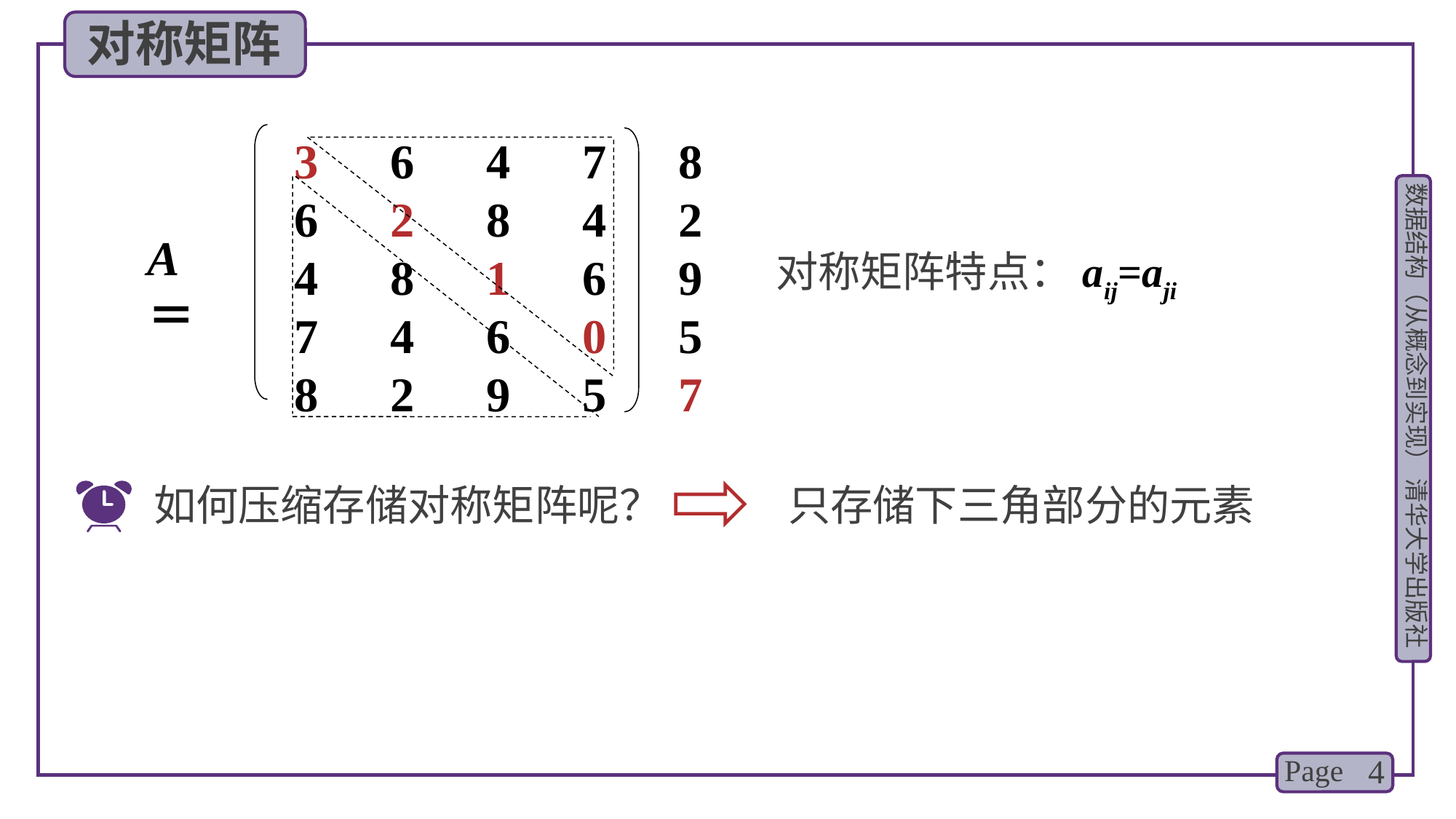

对称矩阵

A＝

3　6　4　7　8
6　2　8　4　2
4　8　1　6　9
7　4　6　0　5
8　2　9　5　7
对称矩阵特点：aij=aji
如何压缩存储对称矩阵呢？

只存储下三角部分的元素